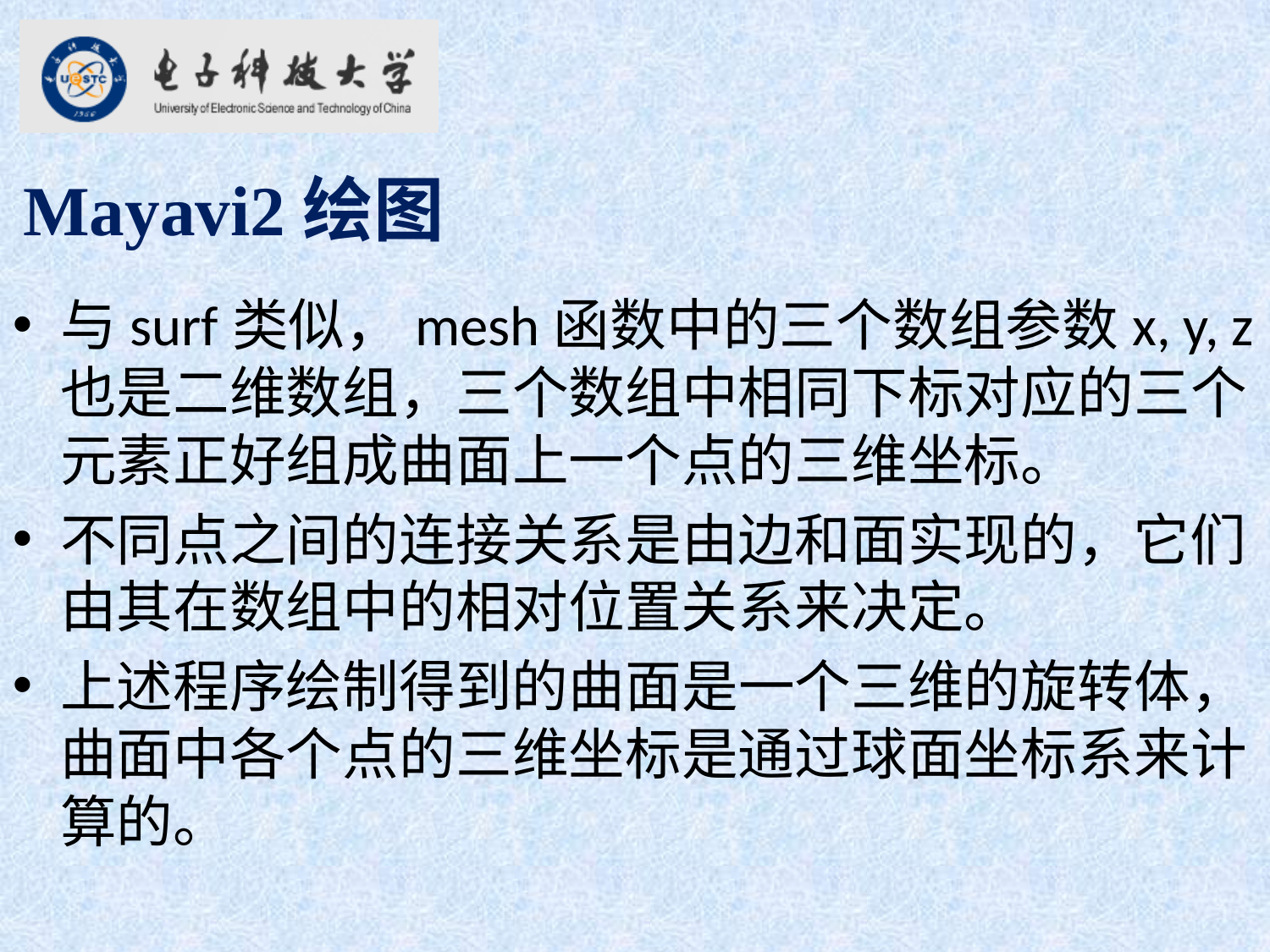

Mayavi2绘图

与surf类似，mesh函数中的三个数组参数x, y, z也是二维数组，三个数组中相同下标对应的三个元素正好组成曲面上一个点的三维坐标。
不同点之间的连接关系是由边和面实现的，它们由其在数组中的相对位置关系来决定。
上述程序绘制得到的曲面是一个三维的旋转体，曲面中各个点的三维坐标是通过球面坐标系来计算的。